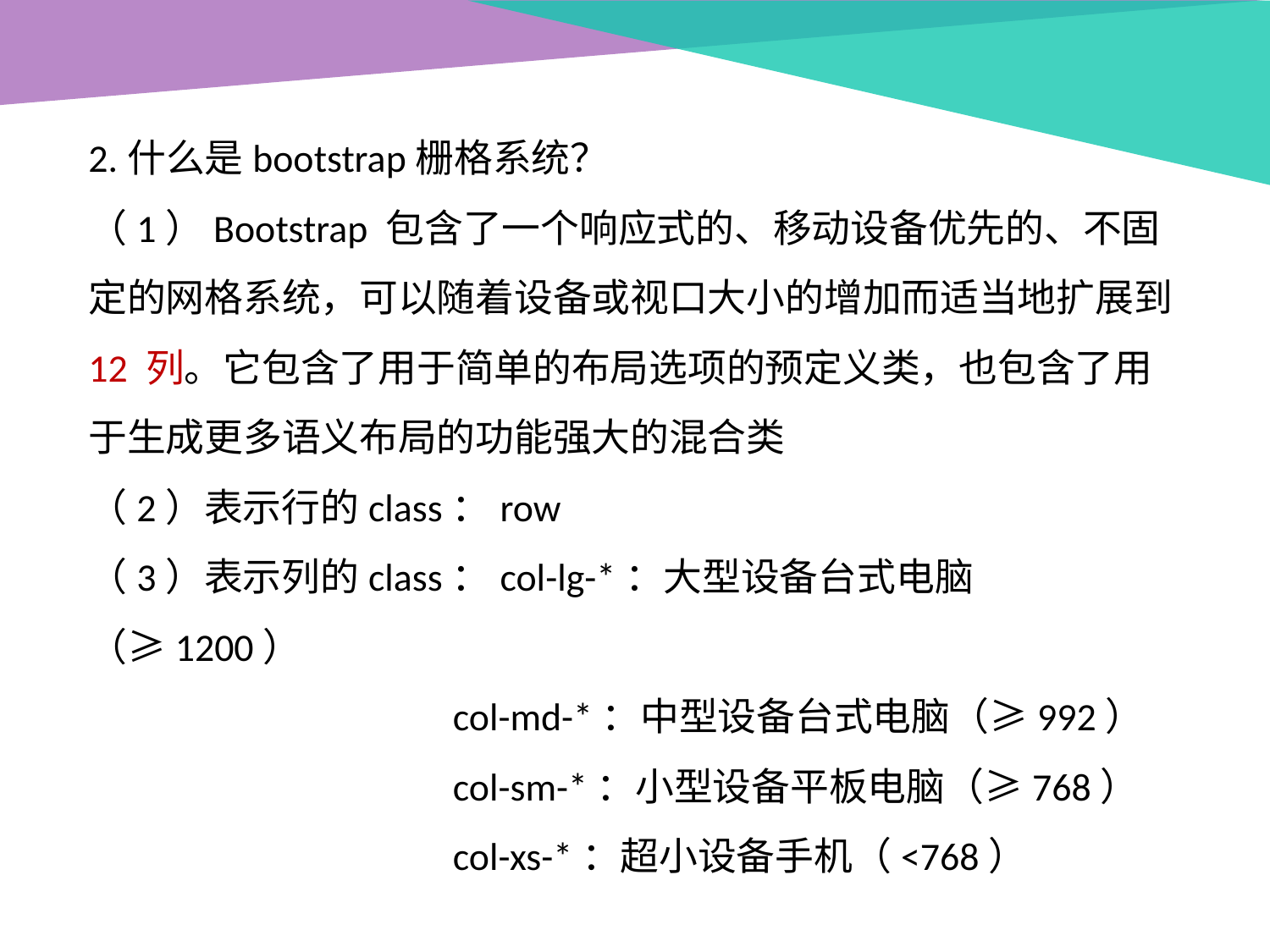

2.什么是bootstrap栅格系统？
（1）Bootstrap 包含了一个响应式的、移动设备优先的、不固定的网格系统，可以随着设备或视口大小的增加而适当地扩展到 12 列。它包含了用于简单的布局选项的预定义类，也包含了用于生成更多语义布局的功能强大的混合类
（2）表示行的class：row
（3）表示列的class：col-lg-*：大型设备台式电脑（≥1200）
                                          col-md-*：中型设备台式电脑（≥992）
                                          col-sm-*：小型设备平板电脑（≥768）
                                          col-xs-*：超小设备手机（<768）